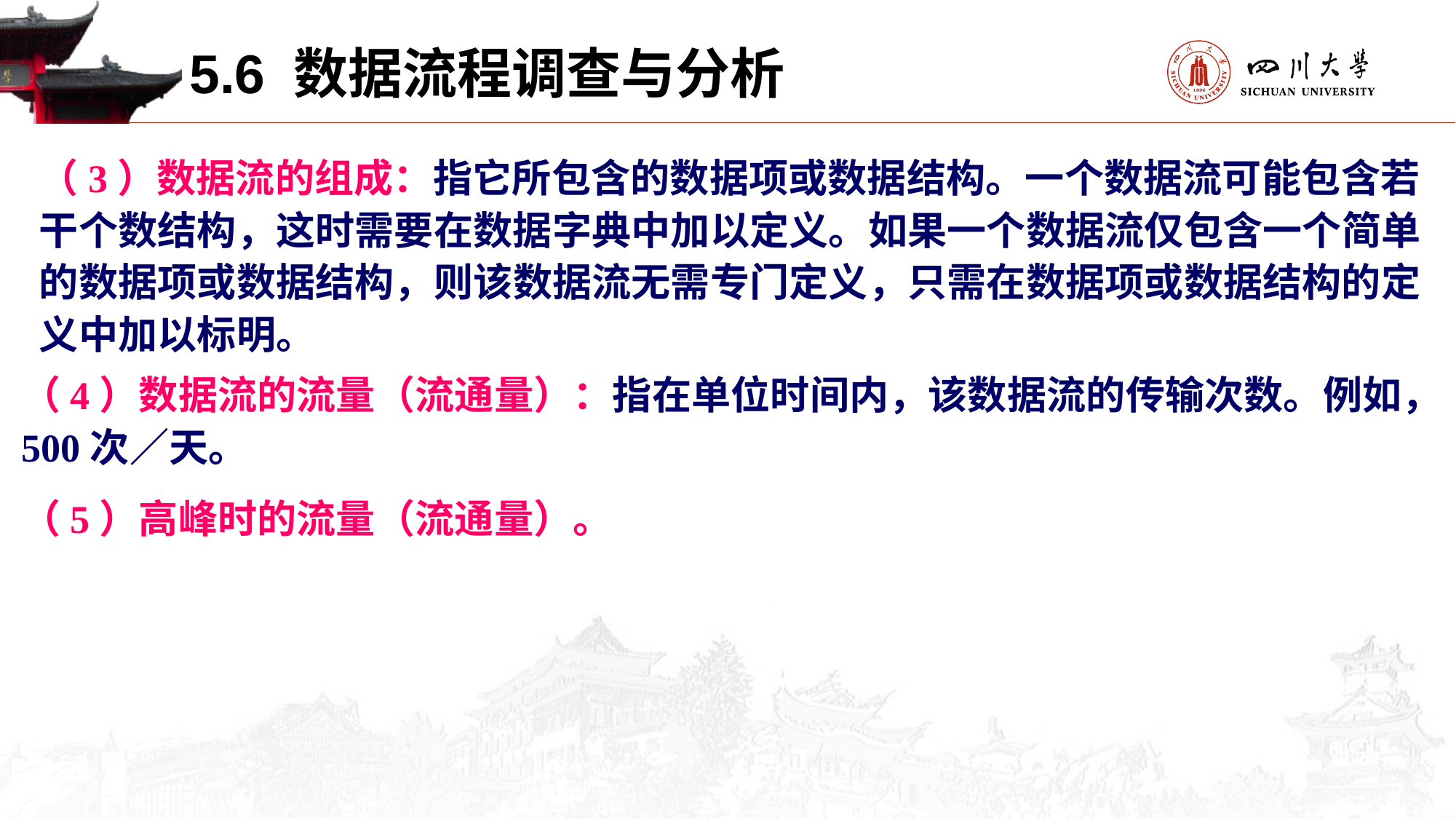

5.6 数据流程调查与分析

（3）数据流的组成：指它所包含的数据项或数据结构。一个数据流可能包含若干个数结构，这时需要在数据字典中加以定义。如果一个数据流仅包含一个简单的数据项或数据结构，则该数据流无需专门定义，只需在数据项或数据结构的定义中加以标明。
（4）数据流的流量（流通量）：指在单位时间内，该数据流的传输次数。例如，500次／天。
（5）高峰时的流量（流通量）。